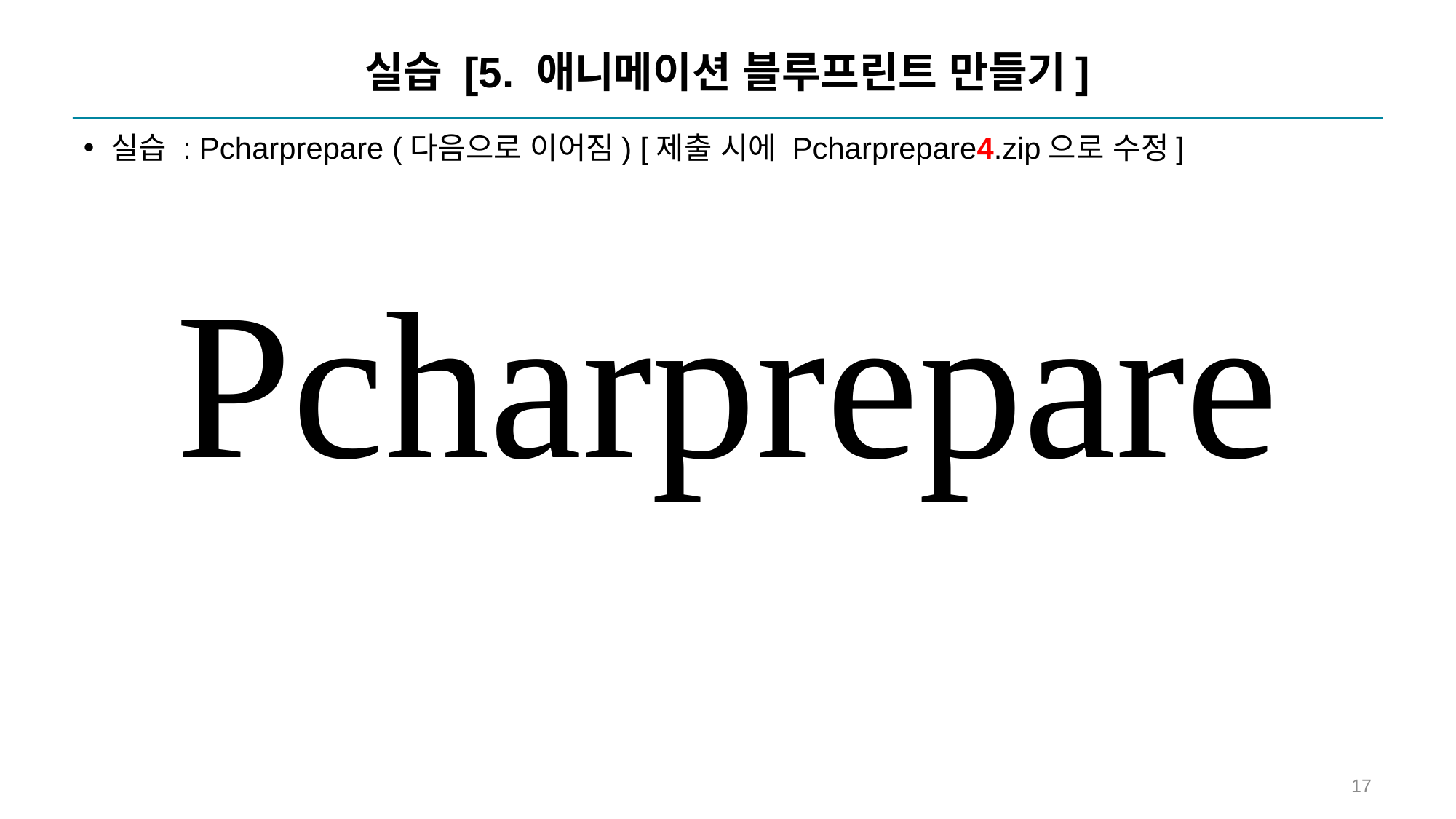

# 실습 [5. 애니메이션 블루프린트 만들기]
실습 : Pcharprepare (다음으로 이어짐) [제출 시에 Pcharprepare4.zip으로 수정]

Pcharprepare
17